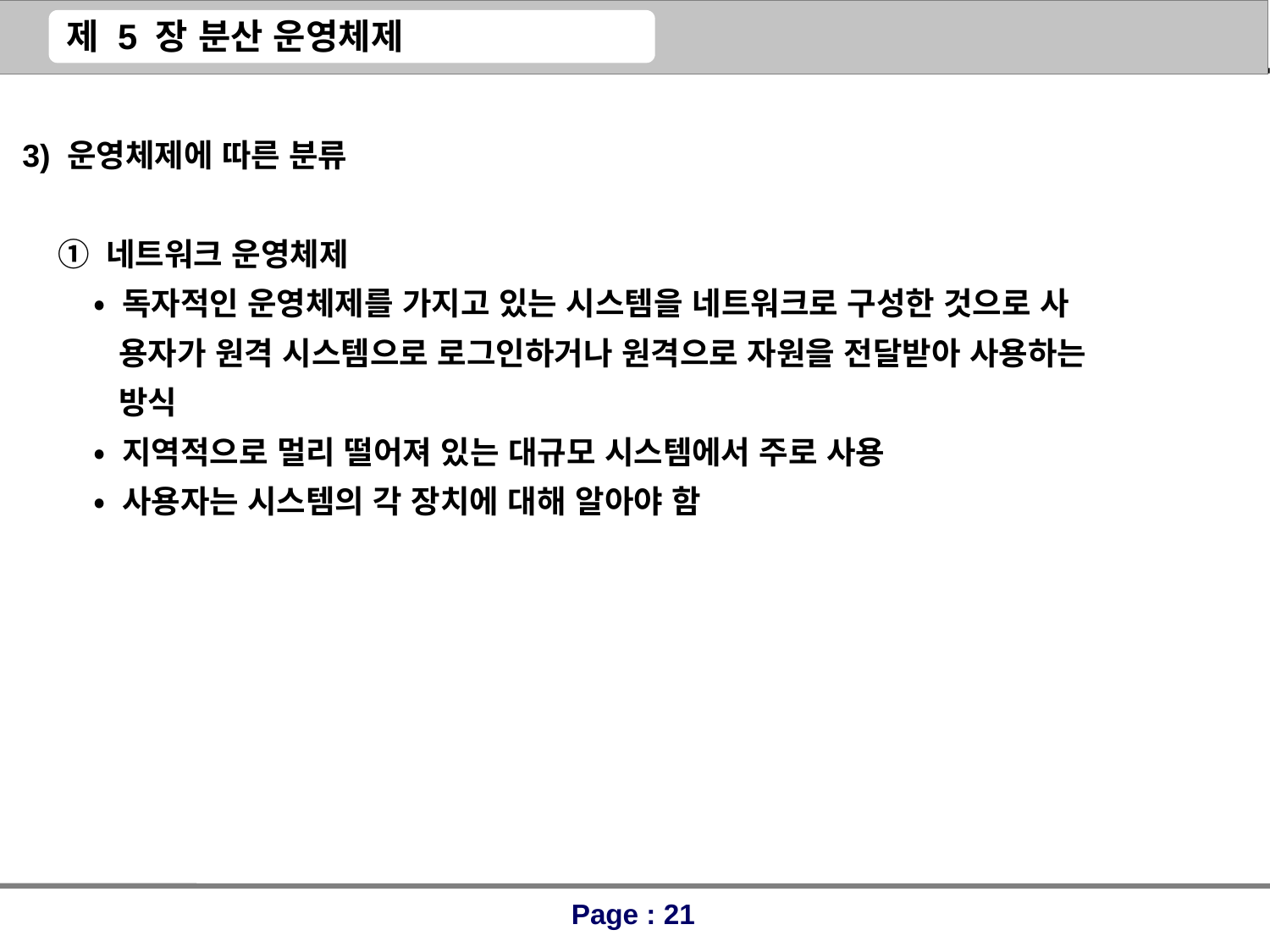

3) 운영체제에 따른 분류

    ① 네트워크 운영체제
        • 독자적인 운영체제를 가지고 있는 시스템을 네트워크로 구성한 것으로 사
          용자가 원격 시스템으로 로그인하거나 원격으로 자원을 전달받아 사용하는
          방식
        • 지역적으로 멀리 떨어져 있는 대규모 시스템에서 주로 사용
        • 사용자는 시스템의 각 장치에 대해 알아야 함
Page : 21